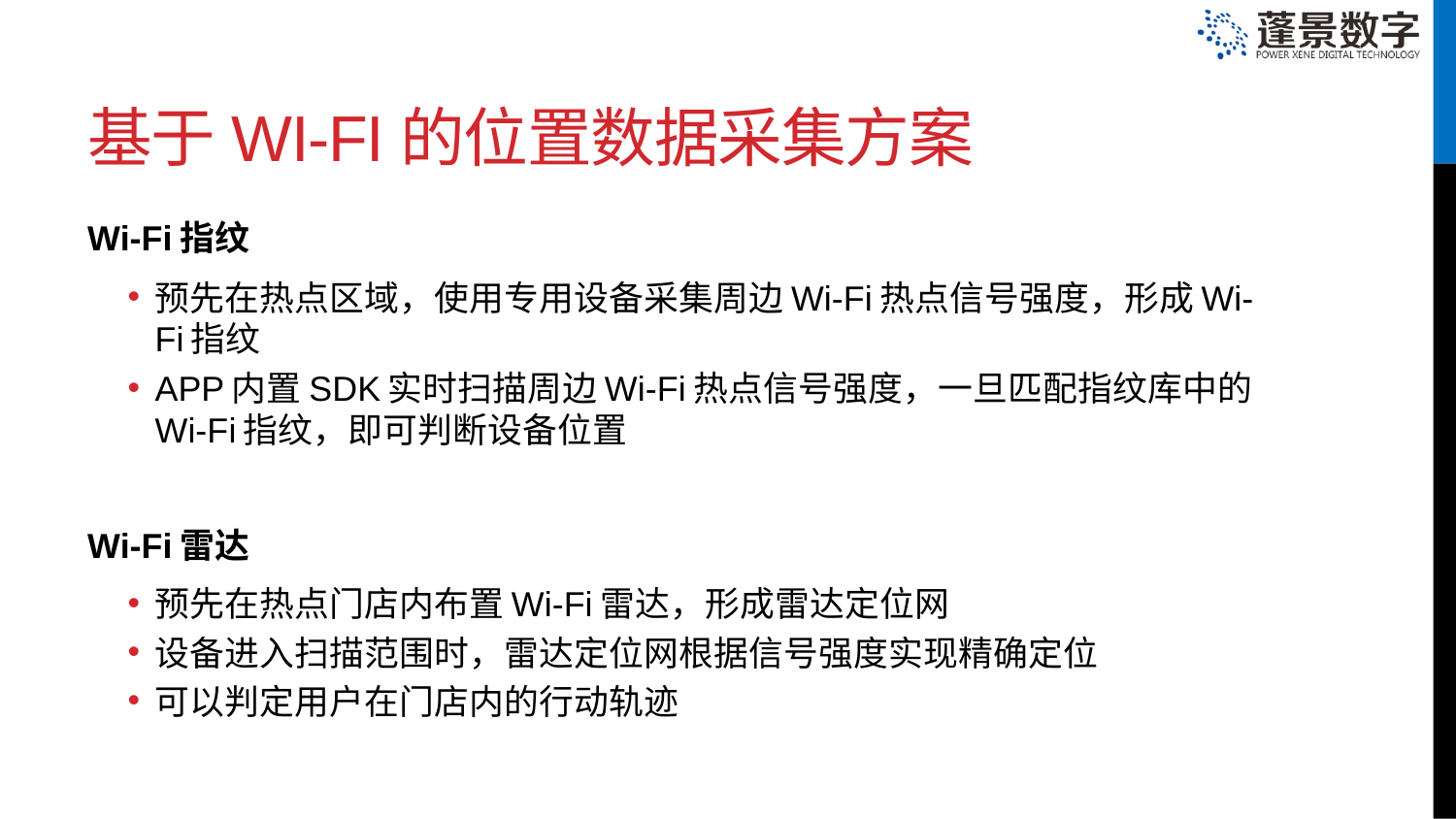

# 基于Wi-Fi的位置数据采集方案
Wi-Fi指纹
预先在热点区域，使用专用设备采集周边Wi-Fi热点信号强度，形成Wi-Fi指纹
APP内置SDK实时扫描周边Wi-Fi热点信号强度，一旦匹配指纹库中的Wi-Fi指纹，即可判断设备位置

Wi-Fi雷达
预先在热点门店内布置Wi-Fi雷达，形成雷达定位网
设备进入扫描范围时，雷达定位网根据信号强度实现精确定位
可以判定用户在门店内的行动轨迹